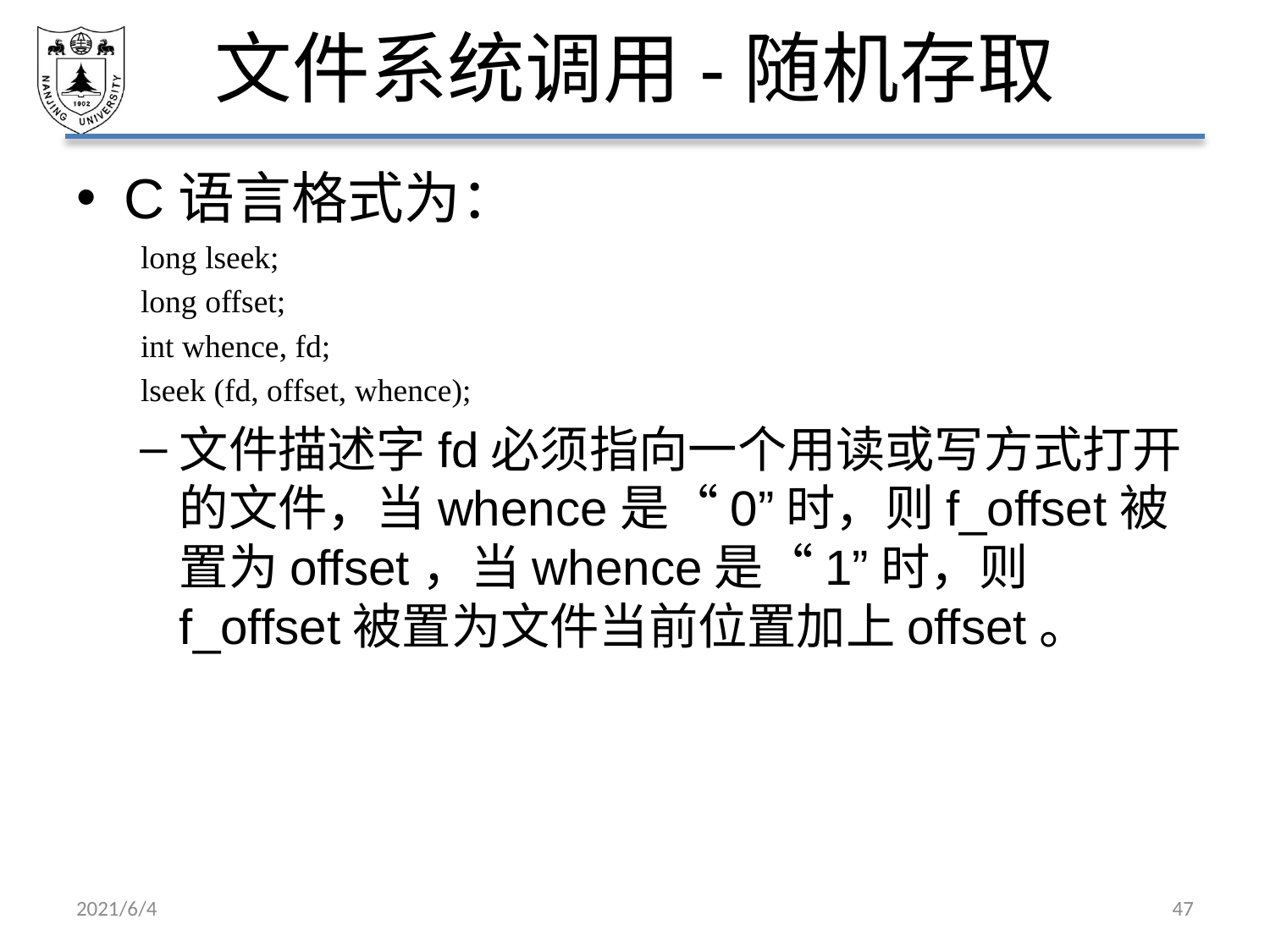

# 文件系统调用-随机存取
C语言格式为：
        long lseek;
        long offset;
        int whence, fd;
        lseek (fd, offset, whence);
文件描述字fd必须指向一个用读或写方式打开的文件，当whence是“0”时，则f_offset被置为offset，当whence是“1”时，则f_offset被置为文件当前位置加上offset。

2021/6/4
47